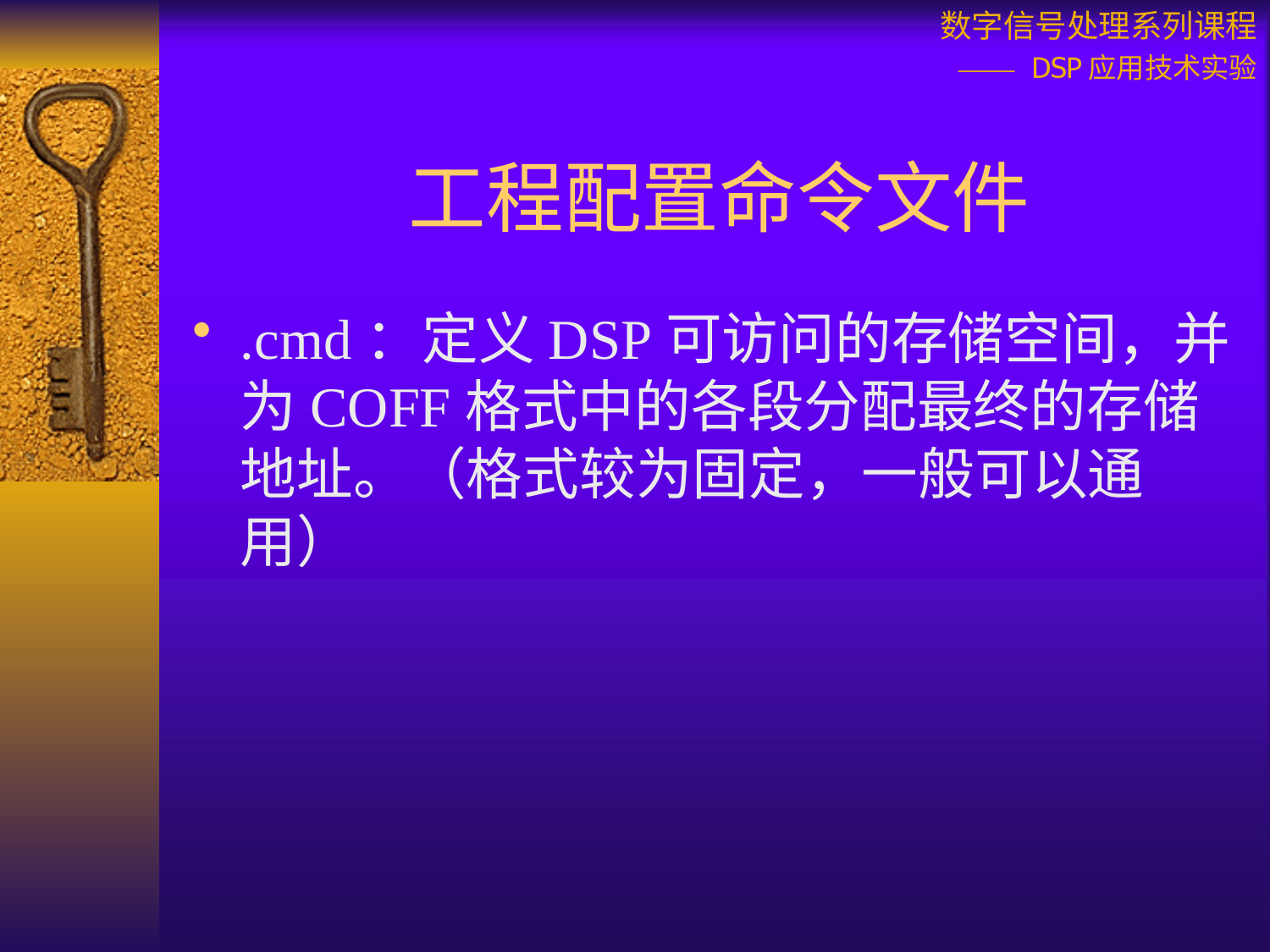

# 工程配置命令文件
.cmd：定义DSP可访问的存储空间，并为COFF格式中的各段分配最终的存储地址。（格式较为固定，一般可以通用）